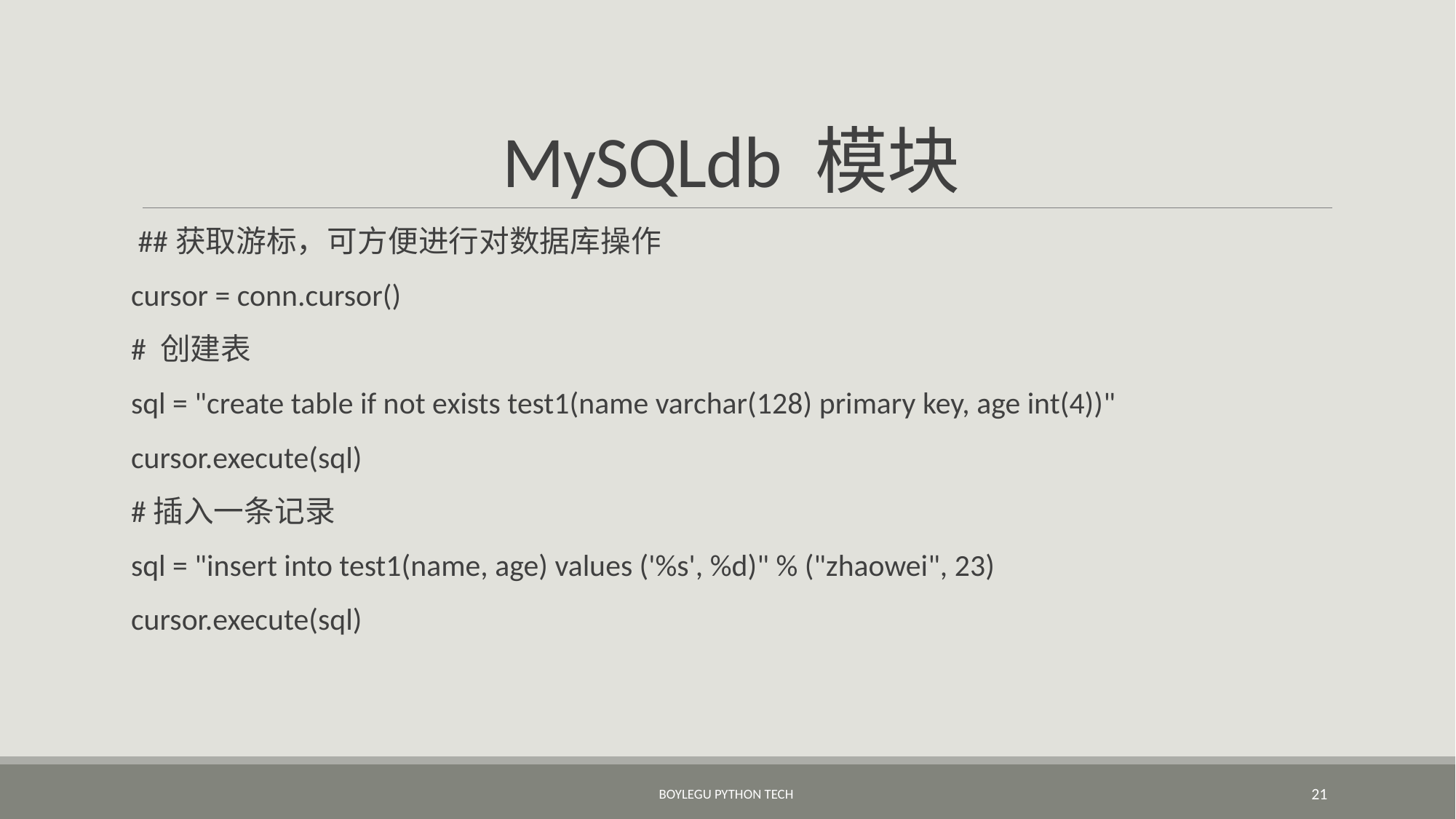

# MySQLdb 模块
 ##获取游标，可方便进行对数据库操作
cursor = conn.cursor()
# 创建表
sql = "create table if not exists test1(name varchar(128) primary key, age int(4))"
cursor.execute(sql)
#插入一条记录
sql = "insert into test1(name, age) values ('%s', %d)" % ("zhaowei", 23)
cursor.execute(sql)

BoyleGu Python Tech
21